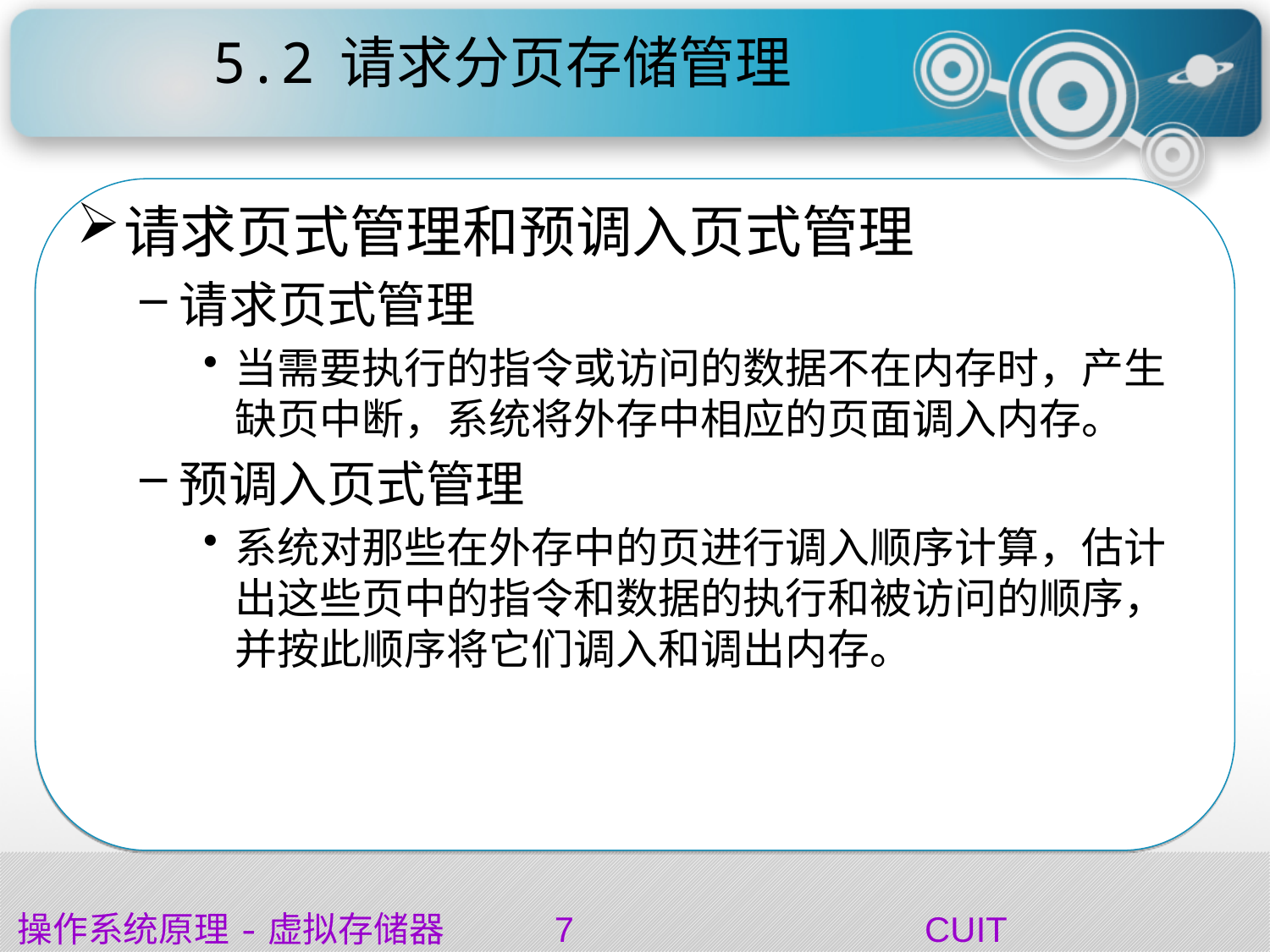

# 5.2	请求分页存储管理
请求页式管理和预调入页式管理
请求页式管理
当需要执行的指令或访问的数据不在内存时，产生缺页中断，系统将外存中相应的页面调入内存。
预调入页式管理
系统对那些在外存中的页进行调入顺序计算，估计出这些页中的指令和数据的执行和被访问的顺序，并按此顺序将它们调入和调出内存。